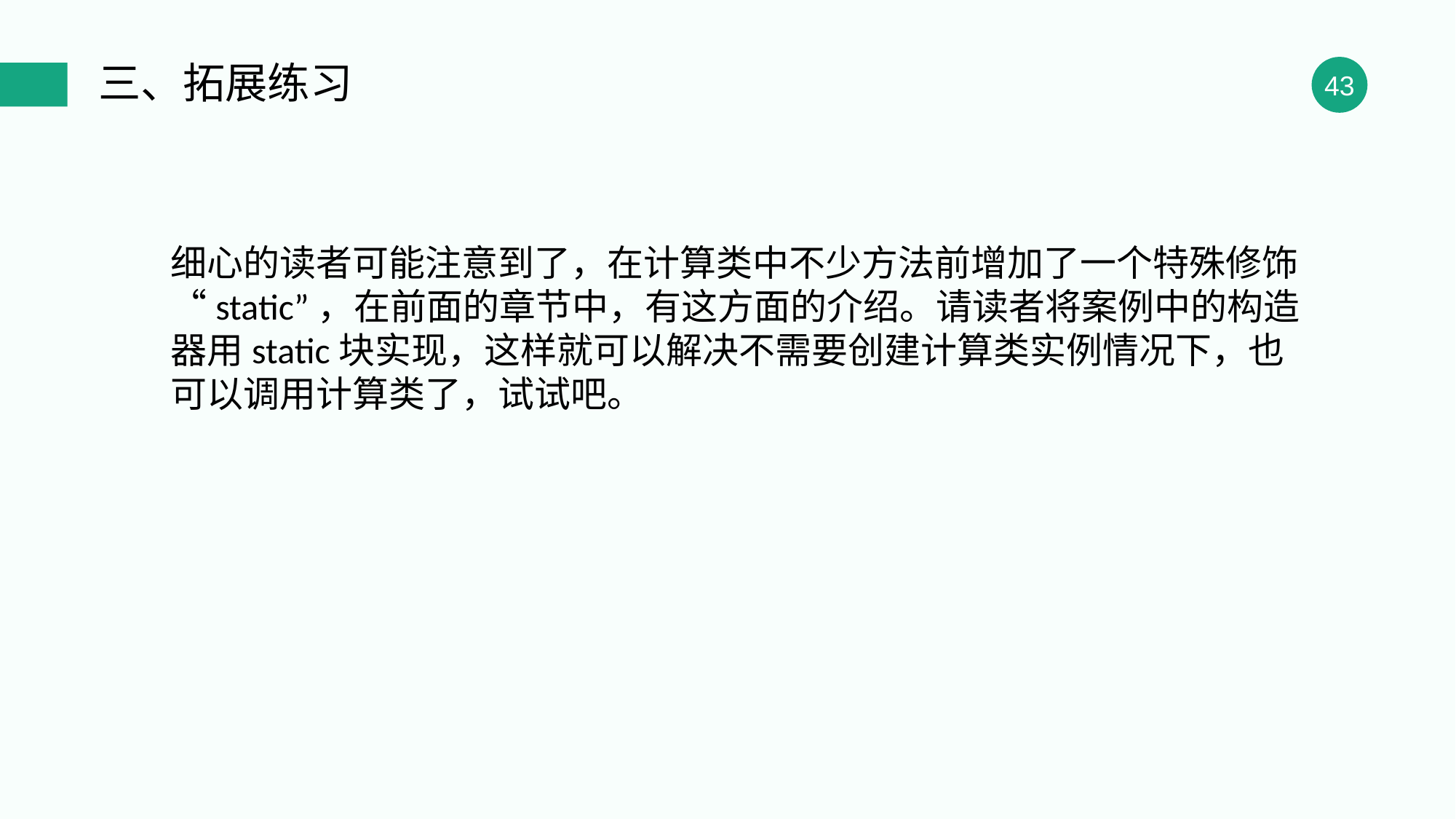

三、拓展练习
细心的读者可能注意到了，在计算类中不少方法前增加了一个特殊修饰“static”，在前面的章节中，有这方面的介绍。请读者将案例中的构造器用static块实现，这样就可以解决不需要创建计算类实例情况下，也可以调用计算类了，试试吧。